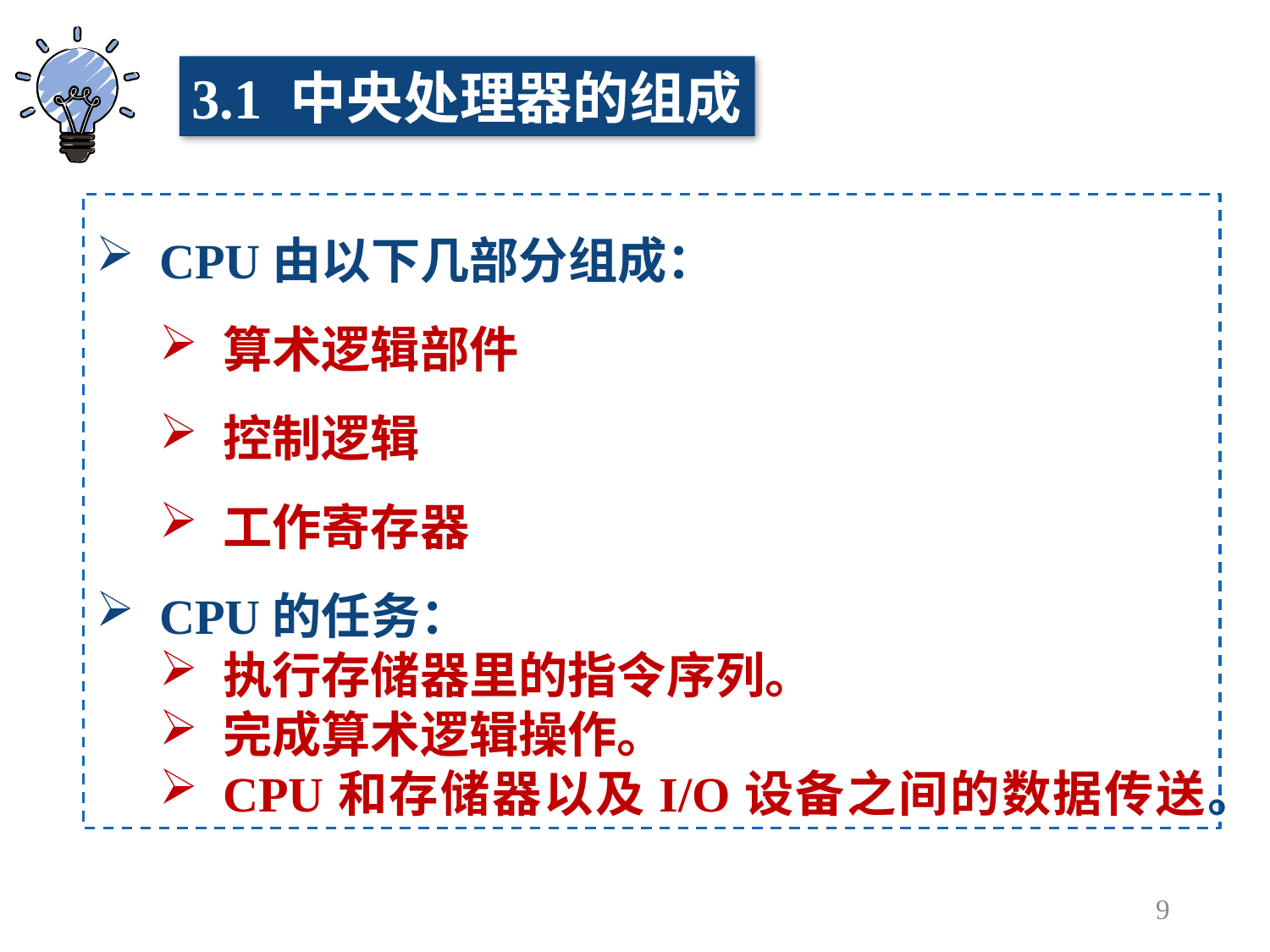

3.1 中央处理器的组成
CPU由以下几部分组成：
算术逻辑部件
控制逻辑
工作寄存器
CPU的任务：
执行存储器里的指令序列。
完成算术逻辑操作。
CPU和存储器以及I/O设备之间的数据传送。
9